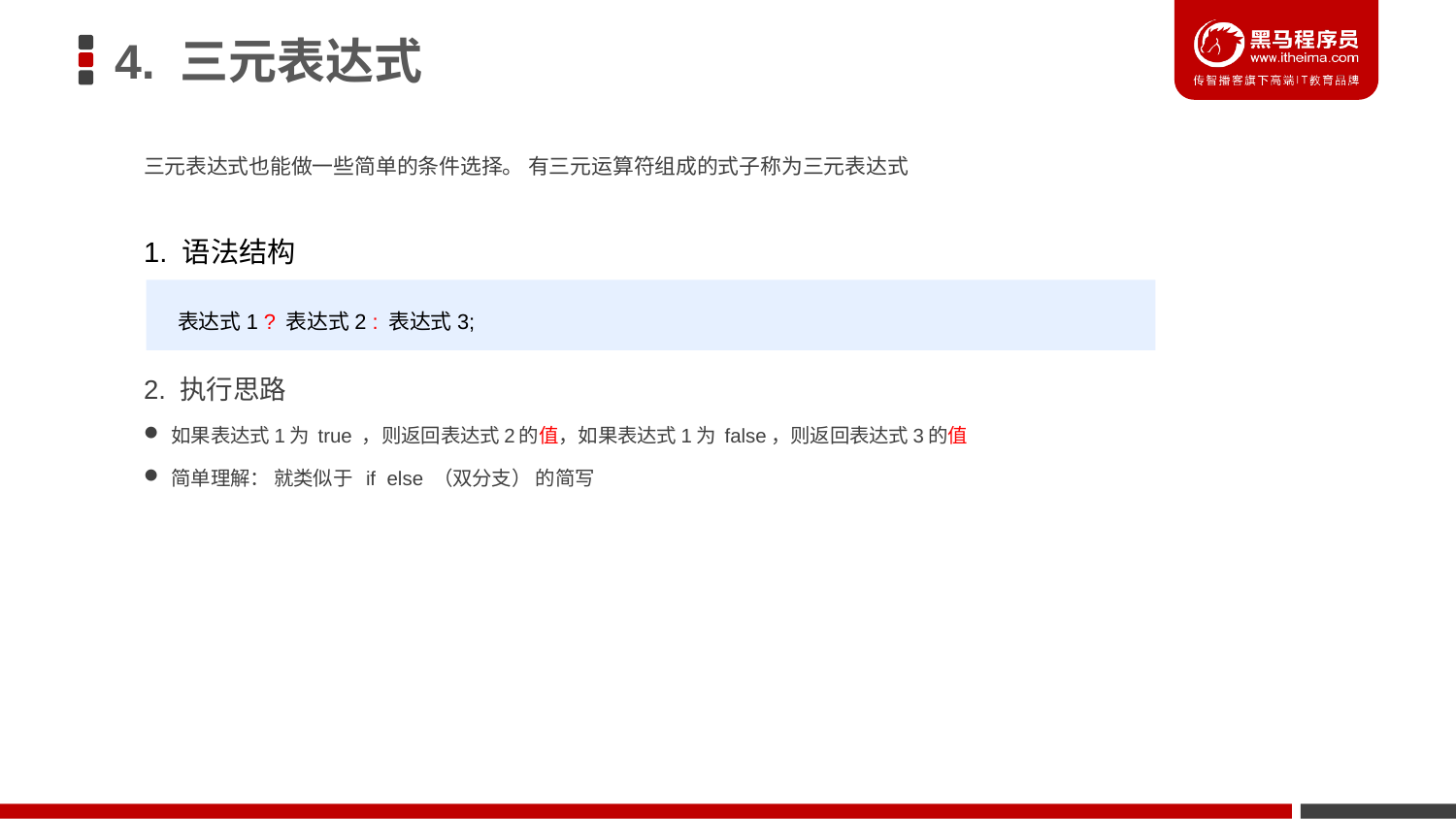

# 4. 三元表达式
三元表达式也能做一些简单的条件选择。 有三元运算符组成的式子称为三元表达式
1. 语法结构
表达式1 ? 表达式2 : 表达式3;
2. 执行思路
如果表达式1为 true ，则返回表达式2的值，如果表达式1为 false，则返回表达式3的值
简单理解： 就类似于  if  else （双分支） 的简写